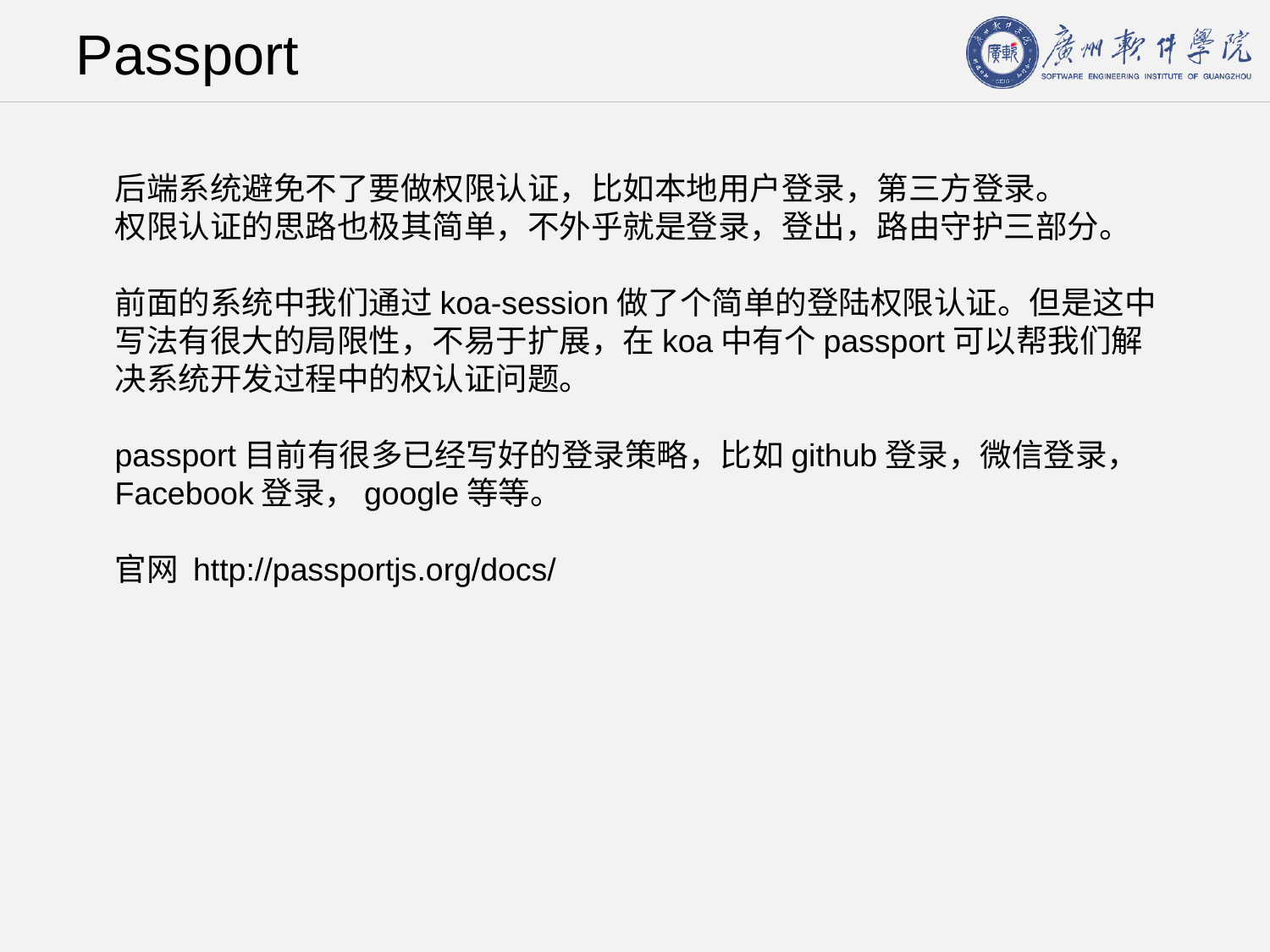

# Passport
后端系统避免不了要做权限认证，比如本地用户登录，第三方登录。
权限认证的思路也极其简单，不外乎就是登录，登出，路由守护三部分。

前面的系统中我们通过koa-session做了个简单的登陆权限认证。但是这中写法有很大的局限性，不易于扩展，在koa中有个passport可以帮我们解决系统开发过程中的权认证问题。

passport目前有很多已经写好的登录策略，比如github登录，微信登录，Facebook登录，google等等。

官网 http://passportjs.org/docs/